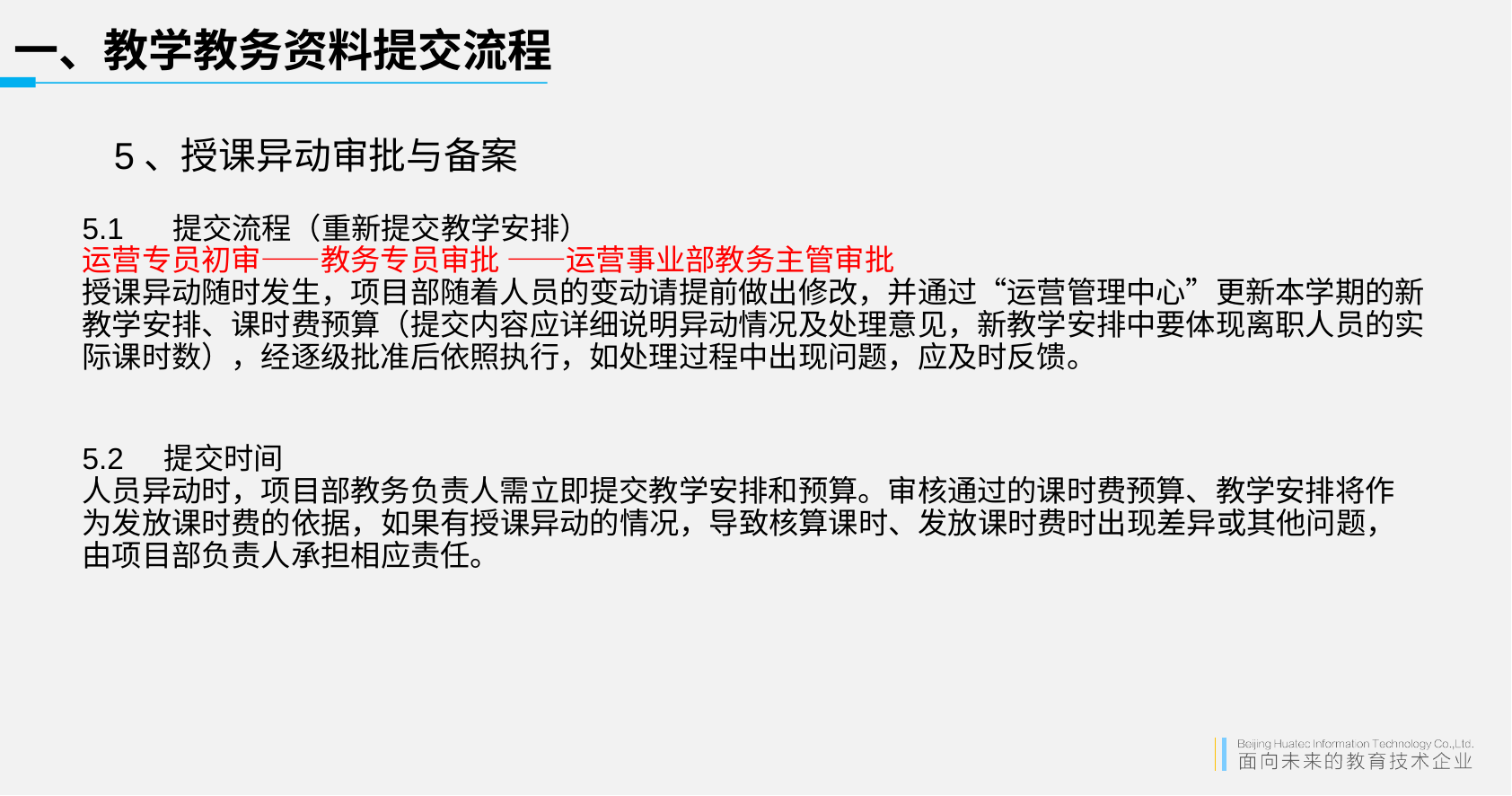

# 一、教学教务资料提交流程

5、授课异动审批与备案
5.1     提交流程（重新提交教学安排）
运营专员初审——教务专员审批 ——运营事业部教务主管审批
授课异动随时发生，项目部随着人员的变动请提前做出修改，并通过“运营管理中心”更新本学期的新教学安排、课时费预算（提交内容应详细说明异动情况及处理意见，新教学安排中要体现离职人员的实际课时数），经逐级批准后依照执行，如处理过程中出现问题，应及时反馈。
5.2    提交时间
人员异动时，项目部教务负责人需立即提交教学安排和预算。审核通过的课时费预算、教学安排将作为发放课时费的依据，如果有授课异动的情况，导致核算课时、发放课时费时出现差异或其他问题，由项目部负责人承担相应责任。